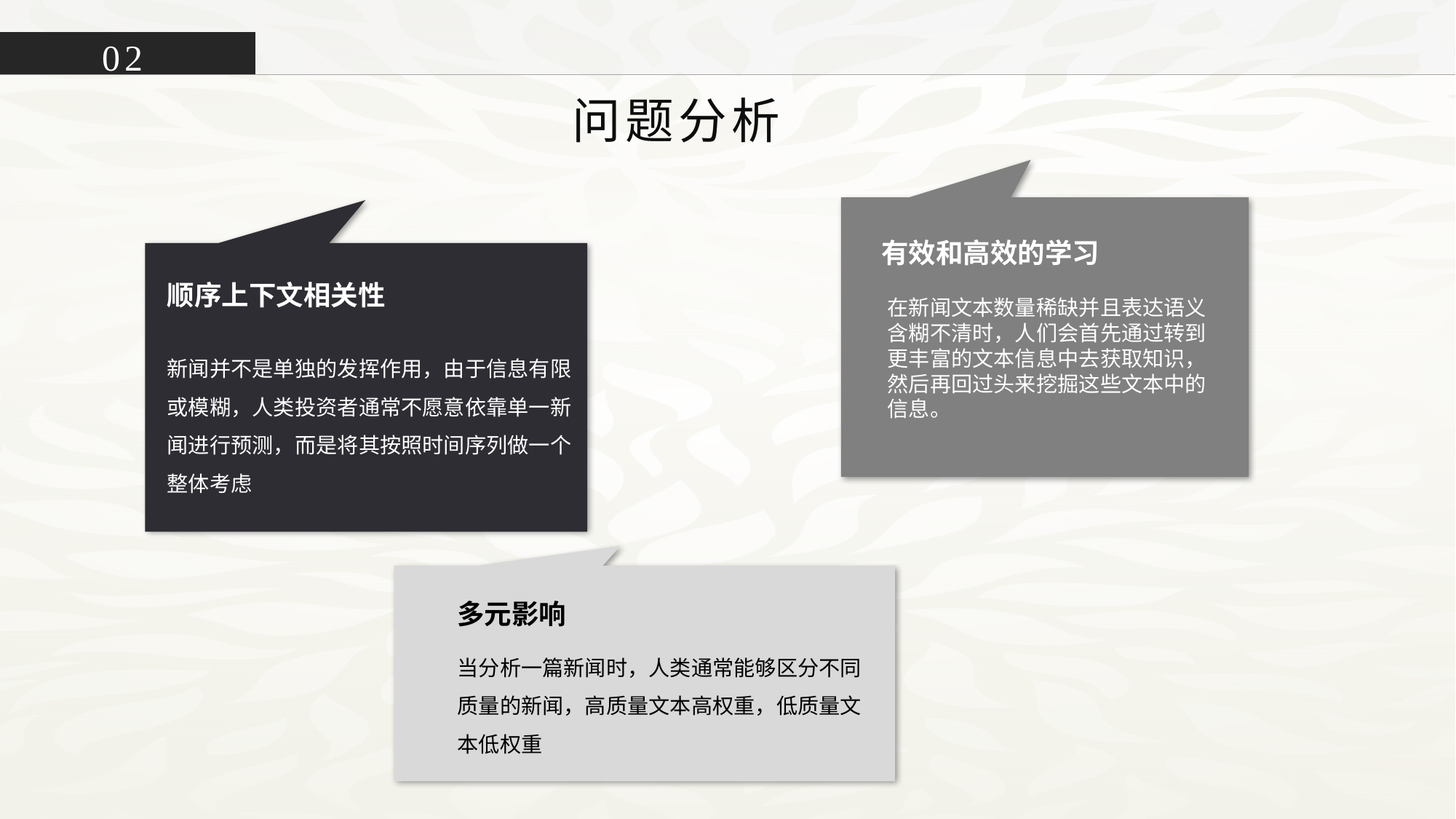

02
问题分析

有效和高效的学习
在新闻文本数量稀缺并且表达语义含糊不清时，人们会首先通过转到更丰富的文本信息中去获取知识，然后再回过头来挖掘这些文本中的信息。

顺序上下文相关性
新闻并不是单独的发挥作用，由于信息有限或模糊，人类投资者通常不愿意依靠单一新闻进行预测，而是将其按照时间序列做一个整体考虑

多元影响
当分析一篇新闻时，人类通常能够区分不同质量的新闻，高质量文本高权重，低质量文本低权重